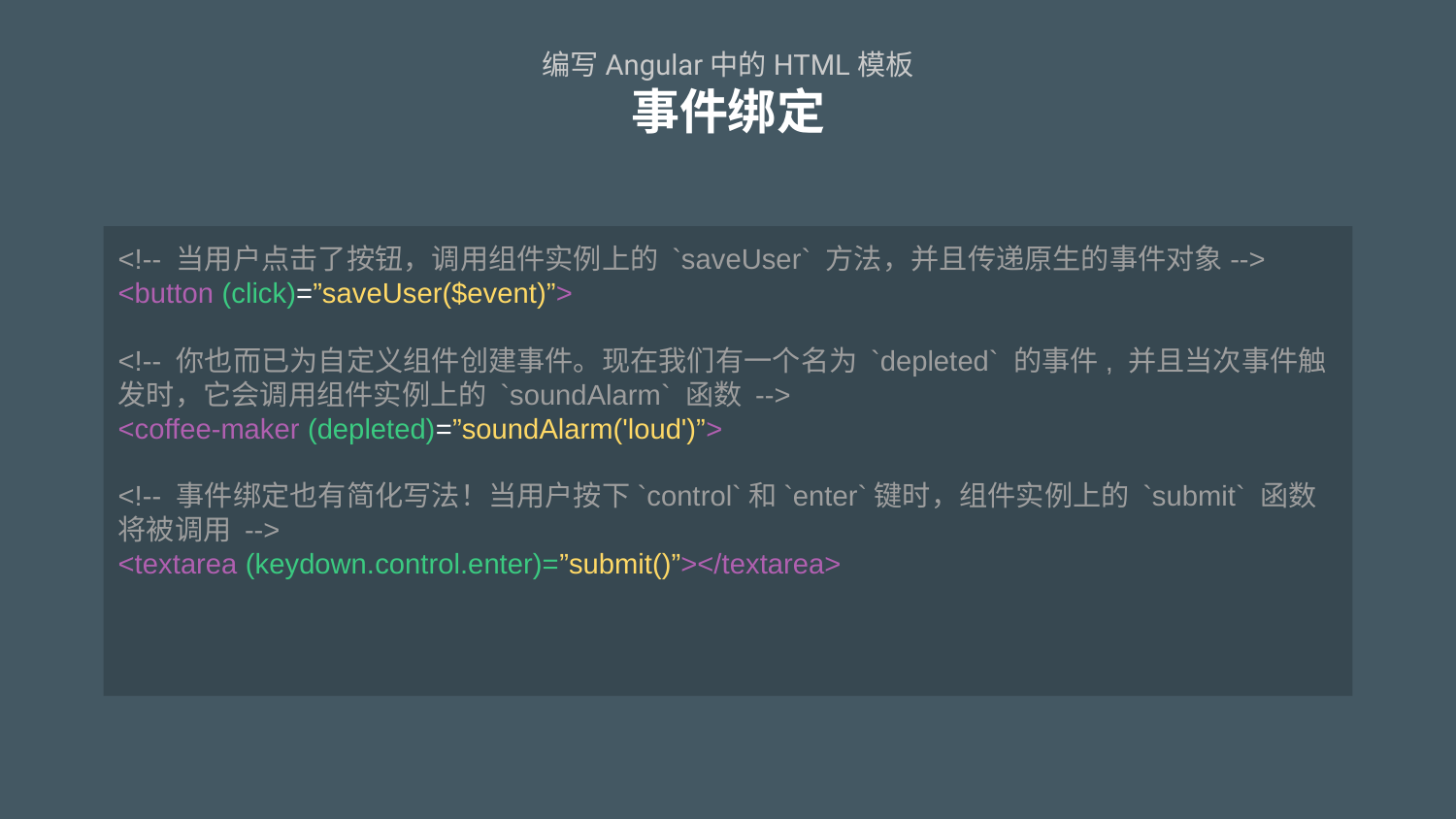

# 编写Angular中的HTML模板 事件绑定
<!-- 当用户点击了按钮，调用组件实例上的 `saveUser` 方法，并且传递原生的事件对象-->
<button (click)=”saveUser($event)”>
<!-- 你也而已为自定义组件创建事件。现在我们有一个名为 `depleted` 的事件, 并且当次事件触发时，它会调用组件实例上的 `soundAlarm` 函数 -->
<coffee-maker (depleted)=”soundAlarm('loud')”>
<!-- 事件绑定也有简化写法！当用户按下`control`和`enter`键时，组件实例上的 `submit` 函数将被调用 -->
<textarea (keydown.control.enter)=”submit()”></textarea>